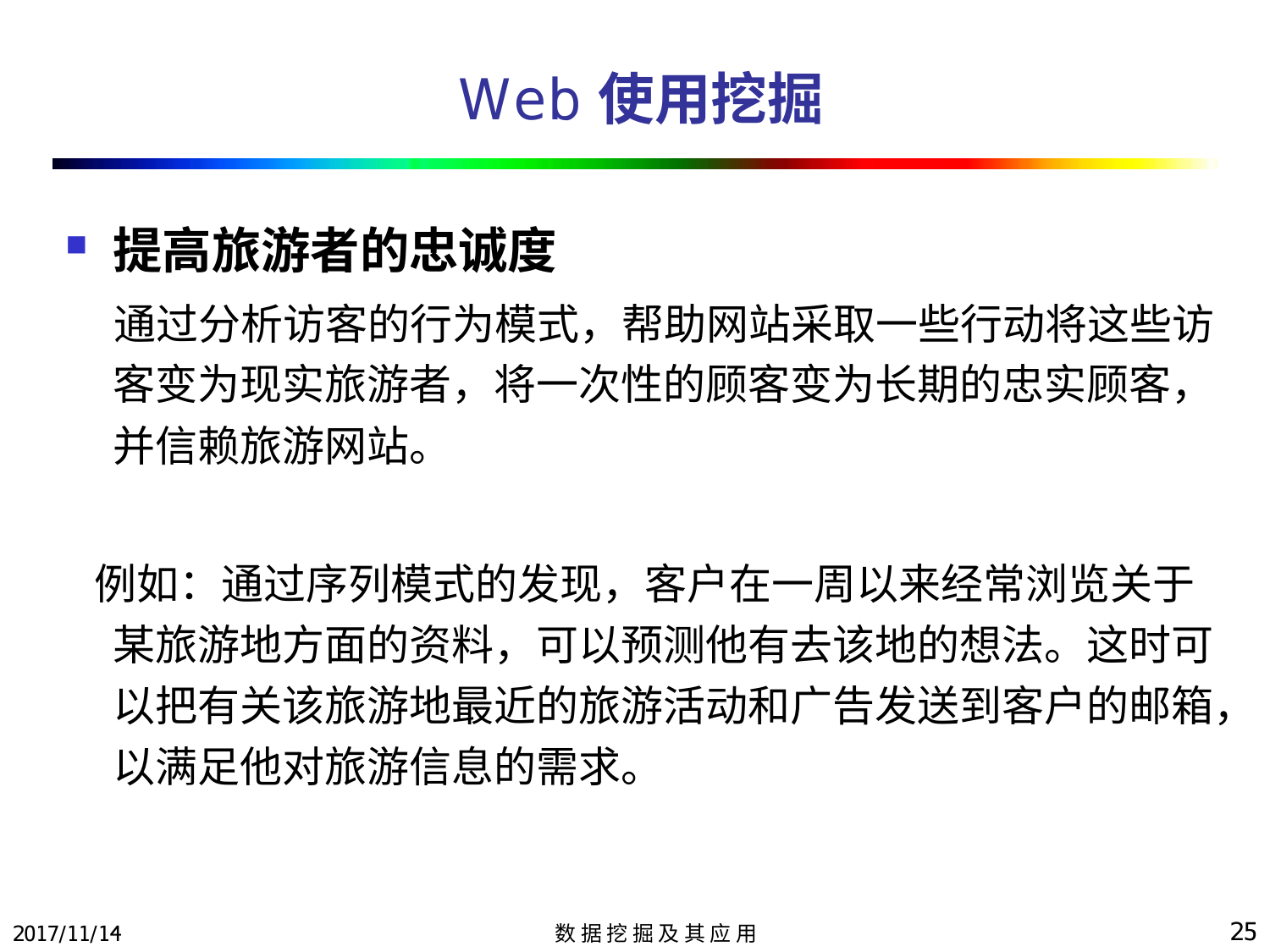

# Web使用挖掘
提高旅游者的忠诚度
    通过分析访客的行为模式，帮助网站采取一些行动将这些访客变为现实旅游者，将一次性的顾客变为长期的忠实顾客，并信赖旅游网站。

  例如：通过序列模式的发现，客户在一周以来经常浏览关于某旅游地方面的资料，可以预测他有去该地的想法。这时可以把有关该旅游地最近的旅游活动和广告发送到客户的邮箱，以满足他对旅游信息的需求。

2017/11/14
25
数 据 挖 掘 及 其 应 用